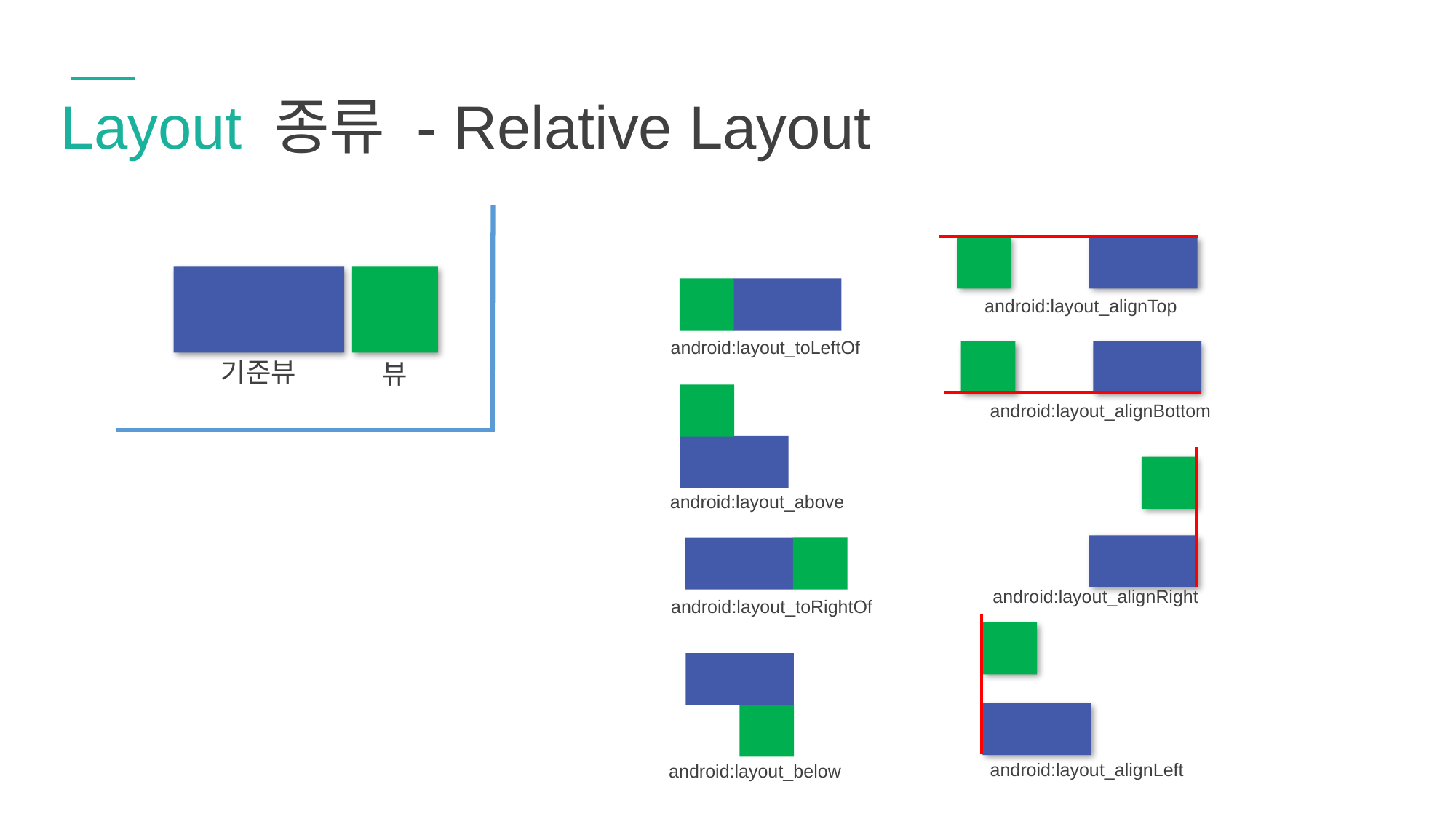

Layout 종류 - Relative Layout

android:layout_alignTop
android:layout_toLeftOf

기준뷰
뷰

android:layout_alignBottom

android:layout_above

android:layout_alignRight
android:layout_toRightOf

android:layout_alignLeft
android:layout_below